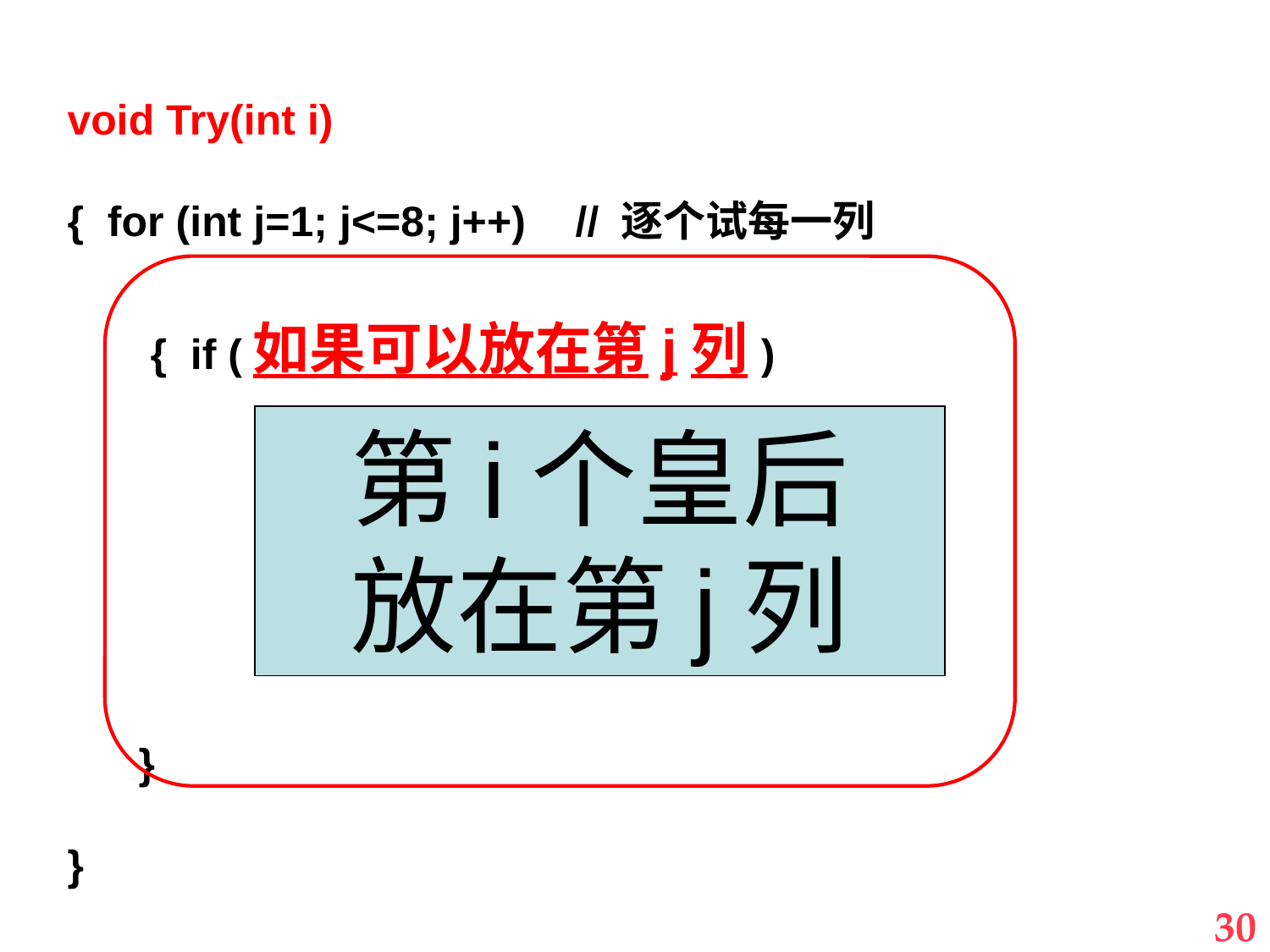

void Try(int i)
{  for (int j=1; j<=8; j++)	// 逐个试每一列
       {  if (如果可以放在第j列)

      }
}

第i个皇后
放在第j列